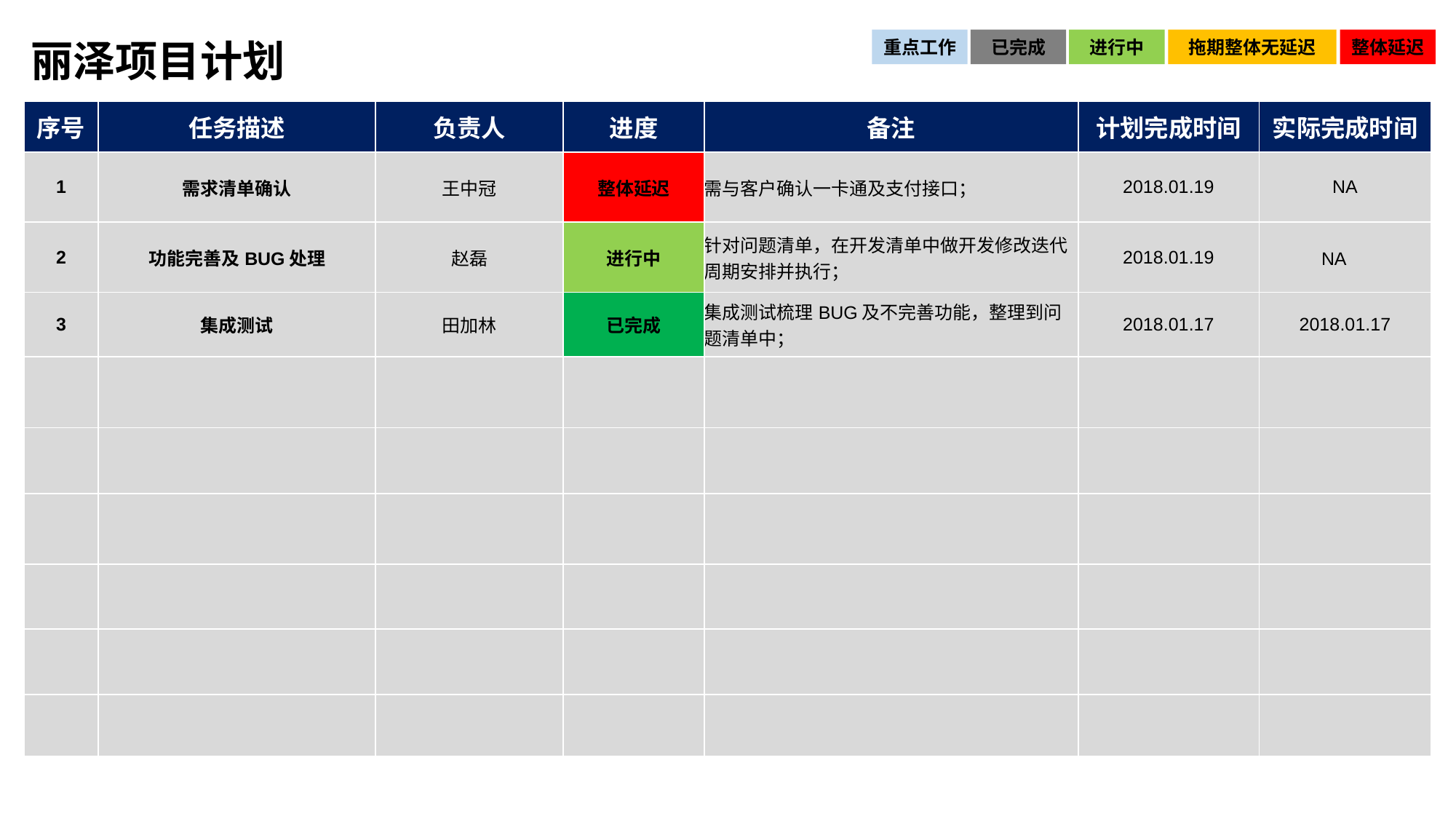

# 丽泽项目计划
重点工作
已完成
进行中
拖期整体无延迟
整体延迟
| 序号 | 任务描述 | 负责人 | 进度 | 备注 | 计划完成时间 | 实际完成时间 |
| --- | --- | --- | --- | --- | --- | --- |
| 1 | 需求清单确认 | 王中冠 | 整体延迟 | 需与客户确认一卡通及支付接口； | 2018.01.19 | NA |
| 2 | 功能完善及BUG处理 | 赵磊 | 进行中 | 针对问题清单，在开发清单中做开发修改迭代周期安排并执行； | 2018.01.19 | NA |
| 3 | 集成测试 | 田加林 | 已完成 | 集成测试梳理BUG及不完善功能，整理到问题清单中； | 2018.01.17 | 2018.01.17 |
|  |  |  |  |  |  |  |
|  |  |  |  |  |  |  |
|  |  |  |  |  |  |  |
|  |  |  |  |  |  |  |
|  |  |  |  |  |  |  |
|  |  |  |  |  |  |  |